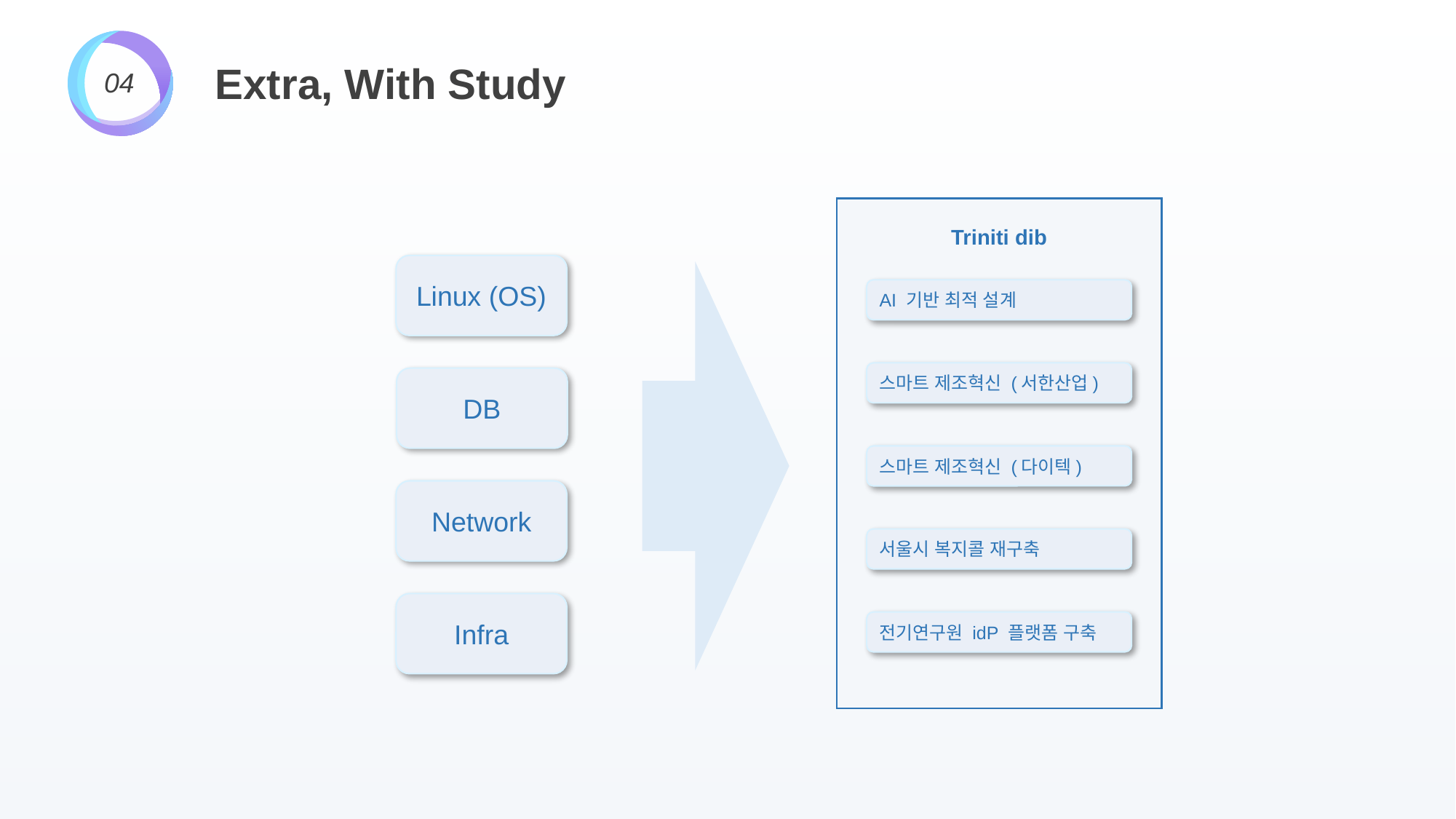

Extra, With Study
04

Triniti dib
Linux (OS)

AI 기반 최적 설계
스마트 제조혁신 (서한산업)
DB
스마트 제조혁신 (다이텍)
Network
서울시 복지콜 재구축
Infra
전기연구원 idP 플랫폼 구축